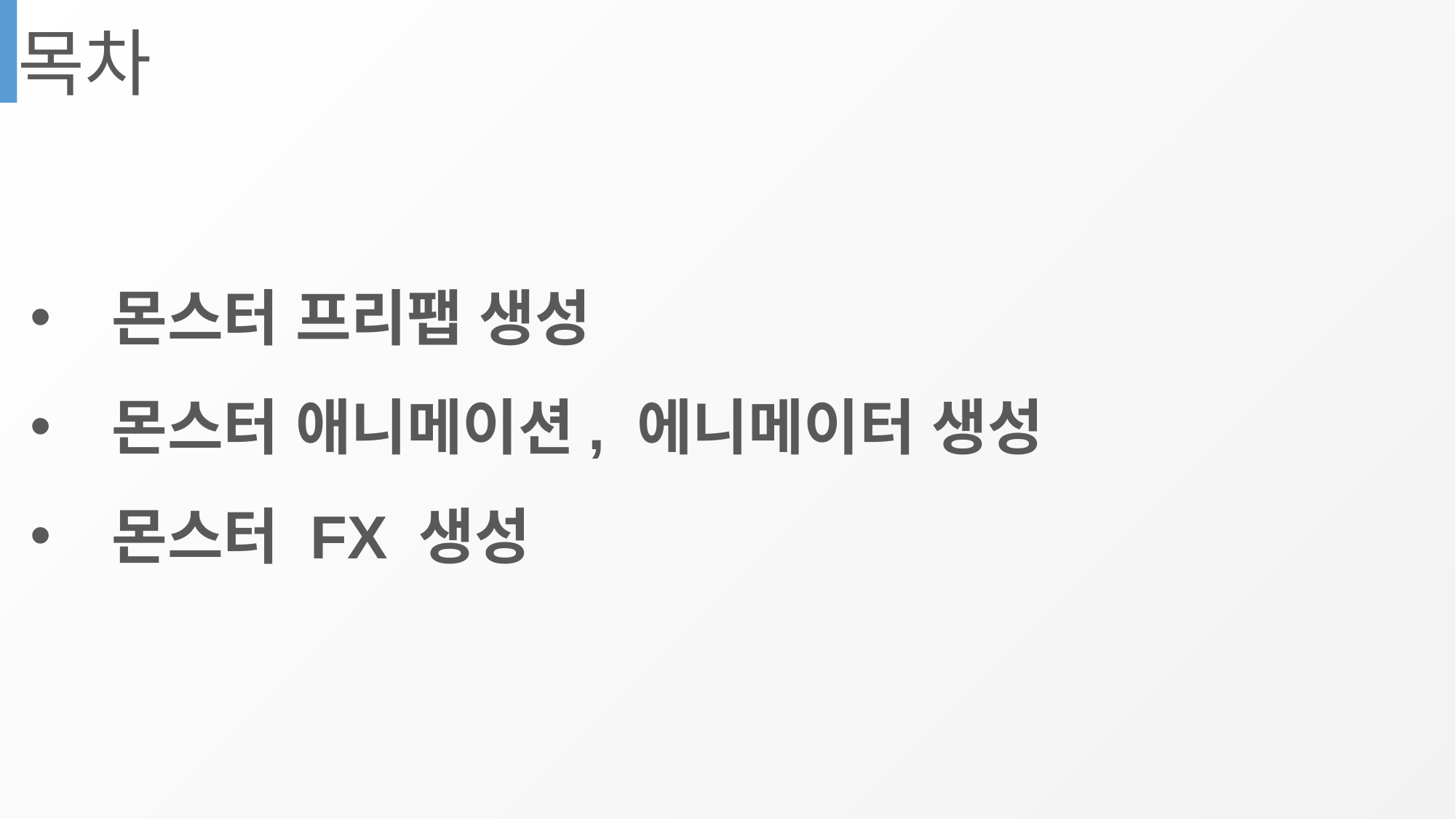

목차
몬스터 프리팹 생성
몬스터 애니메이션, 에니메이터 생성
몬스터 FX 생성